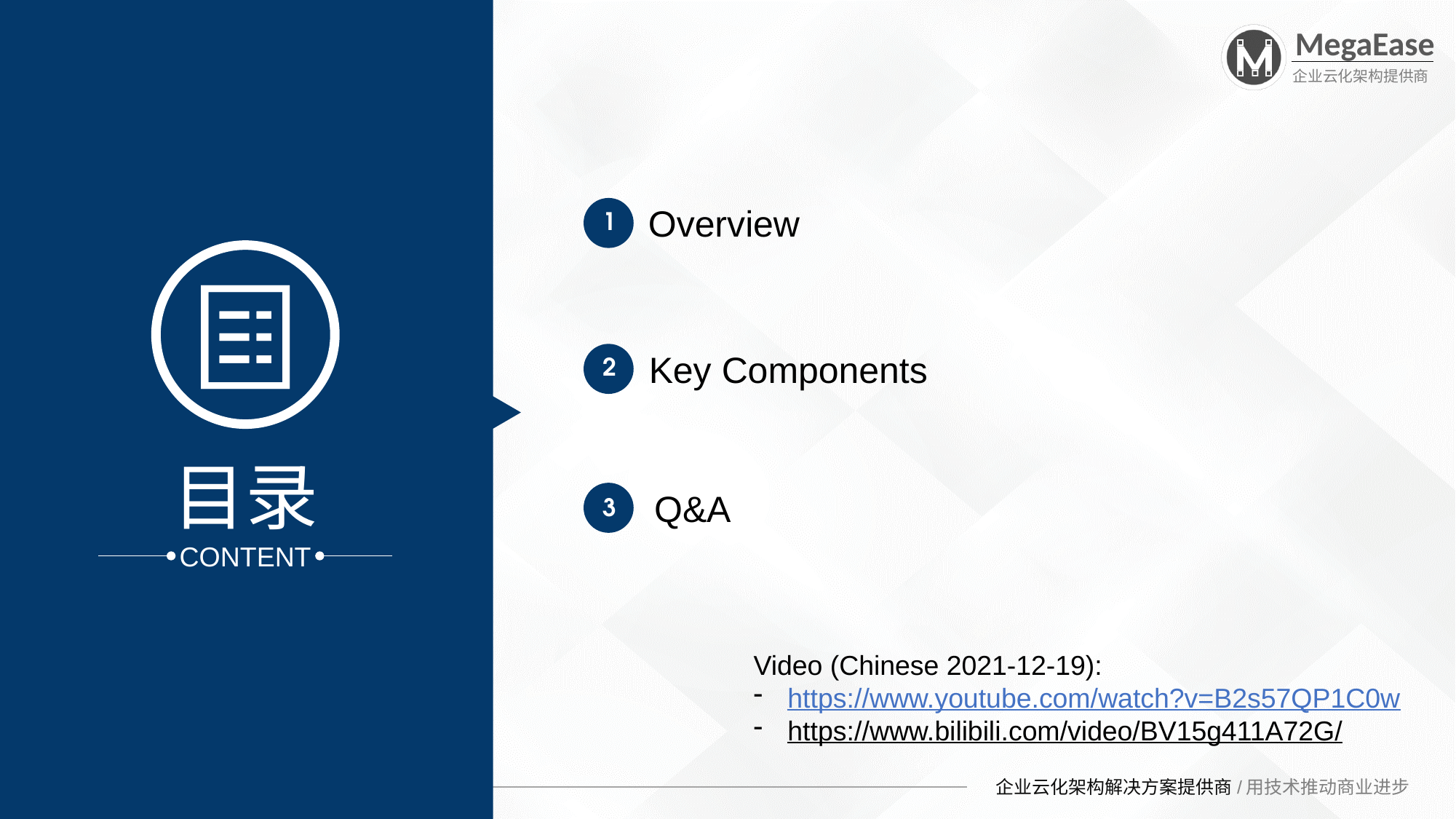

Overview

 1

目录
CONTENT
Key Components

 2
Q&A

 3
Video (Chinese 2021-12-19):
https://www.youtube.com/watch?v=B2s57QP1C0w
https://www.bilibili.com/video/BV15g411A72G/